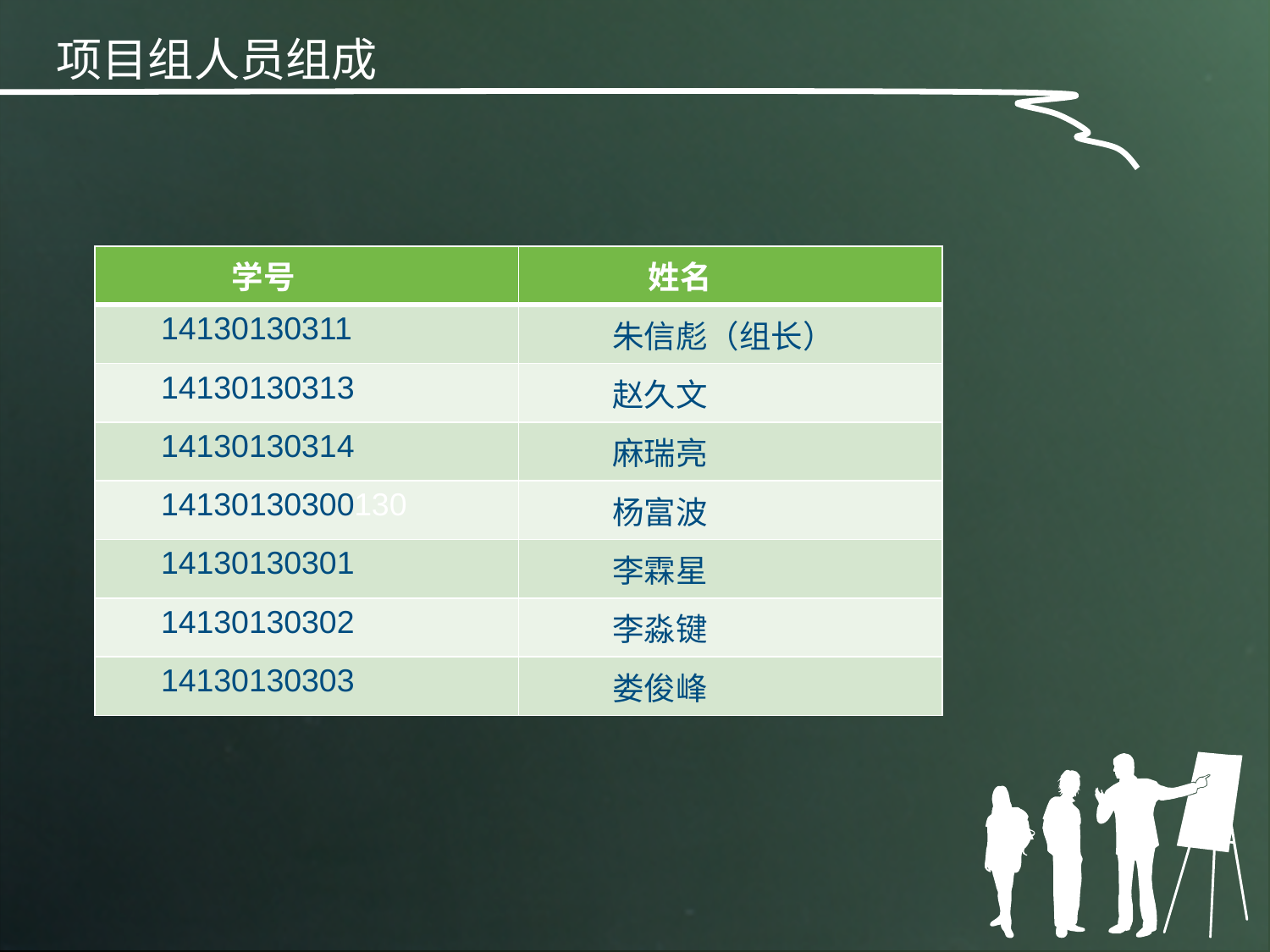

# 项目组人员组成

| 学号 | 姓名 |
| --- | --- |
| 14130130311 | 朱信彪（组长） |
| 14130130313 | 赵久文 |
| 14130130314 | 麻瑞亮 |
| 14130130300130 | 杨富波 |
| 14130130301 | 李霖星 |
| 14130130302 | 李淼键 |
| 14130130303 | 娄俊峰 |